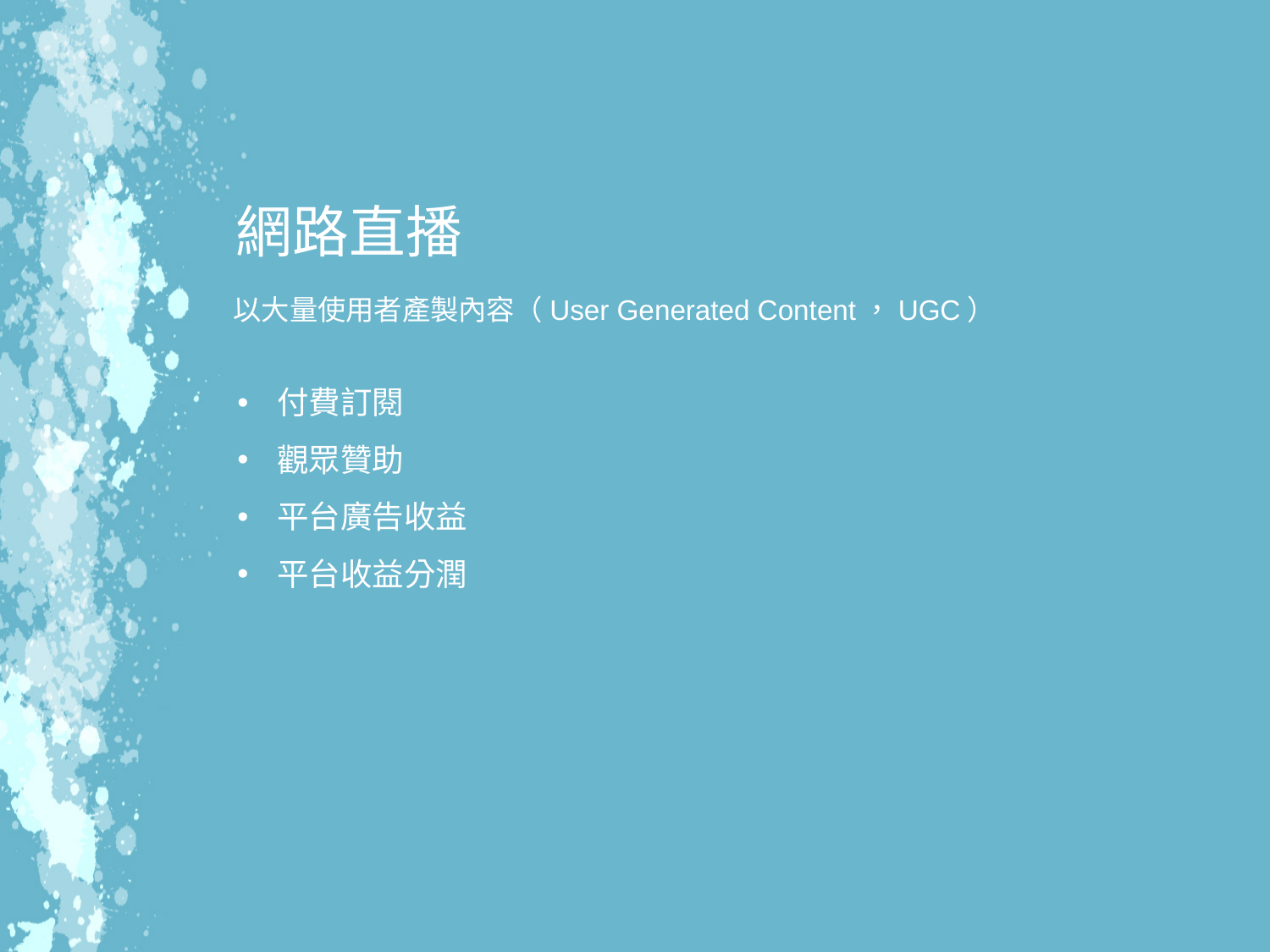

網路直播
以大量使用者產製內容（User Generated Content，UGC）
付費訂閱
觀眾贊助
平台廣告收益
平台收益分潤